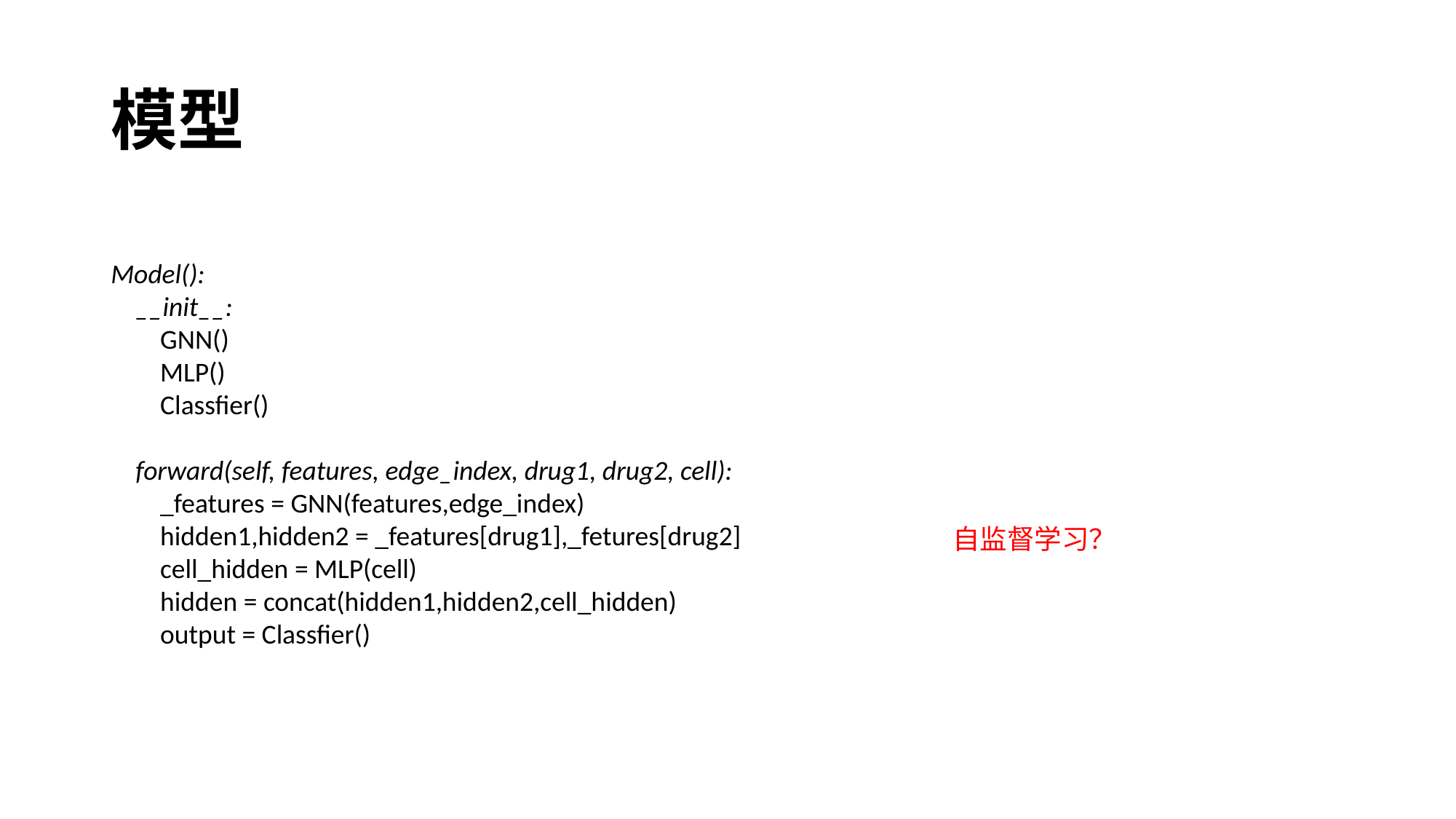

# 模型
Model():
    __init__:
        GNN()
        MLP()
        Classfier()

    forward(self, features, edge_index, drug1, drug2, cell):
        _features = GNN(features,edge_index)
        hidden1,hidden2 = _features[drug1],_fetures[drug2]
        cell_hidden = MLP(cell)
        hidden = concat(hidden1,hidden2,cell_hidden)
        output = Classfier()

自监督学习？